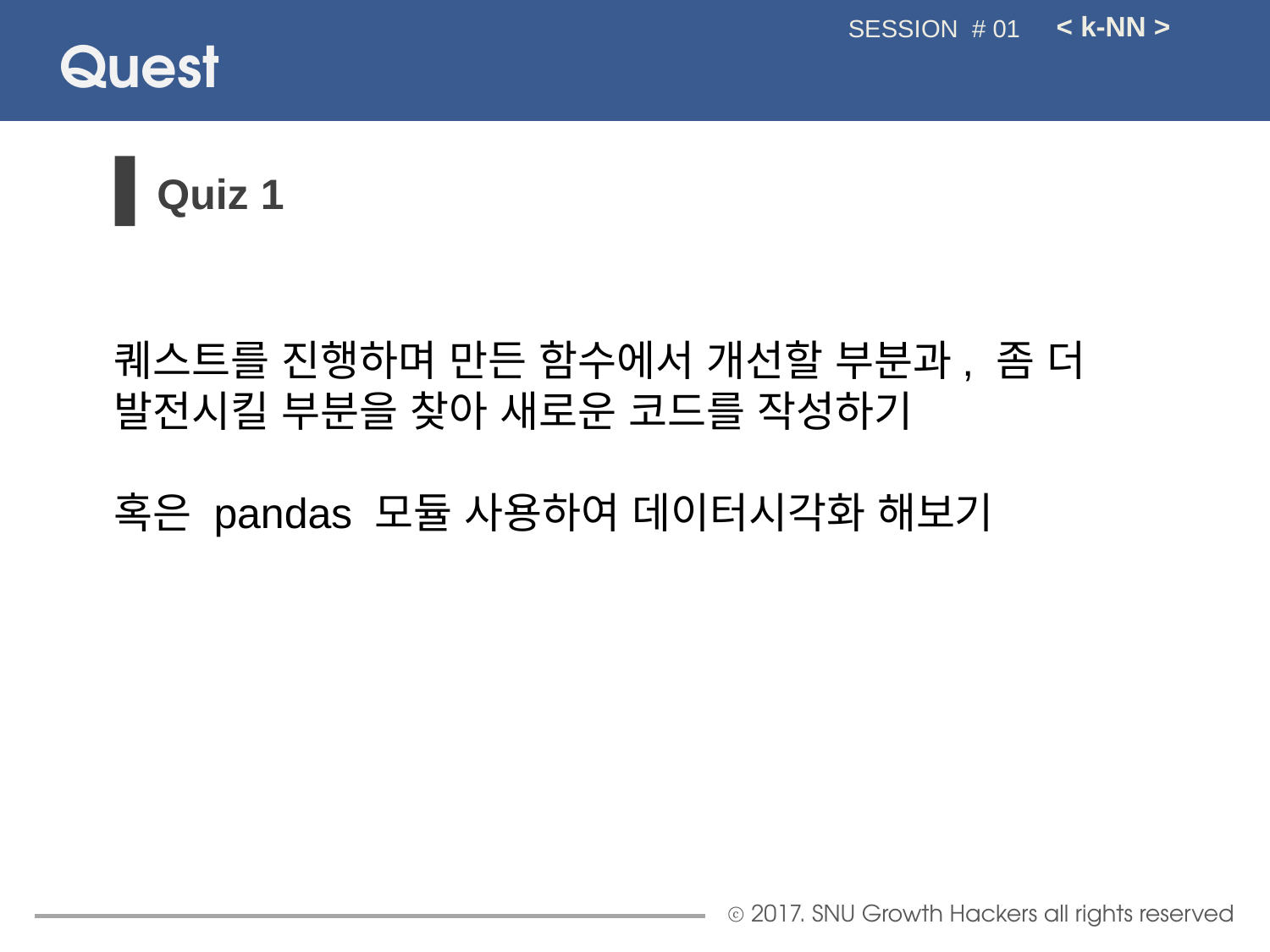

< k-NN >
SESSION  # 01
Quest

Quiz 1
퀘스트를 진행하며 만든 함수에서 개선할 부분과, 좀 더 발전시킬 부분을 찾아 새로운 코드를 작성하기

혹은 pandas 모듈 사용하여 데이터시각화 해보기
ⓒ 2017. SNU Growth Hackers all rights reserved